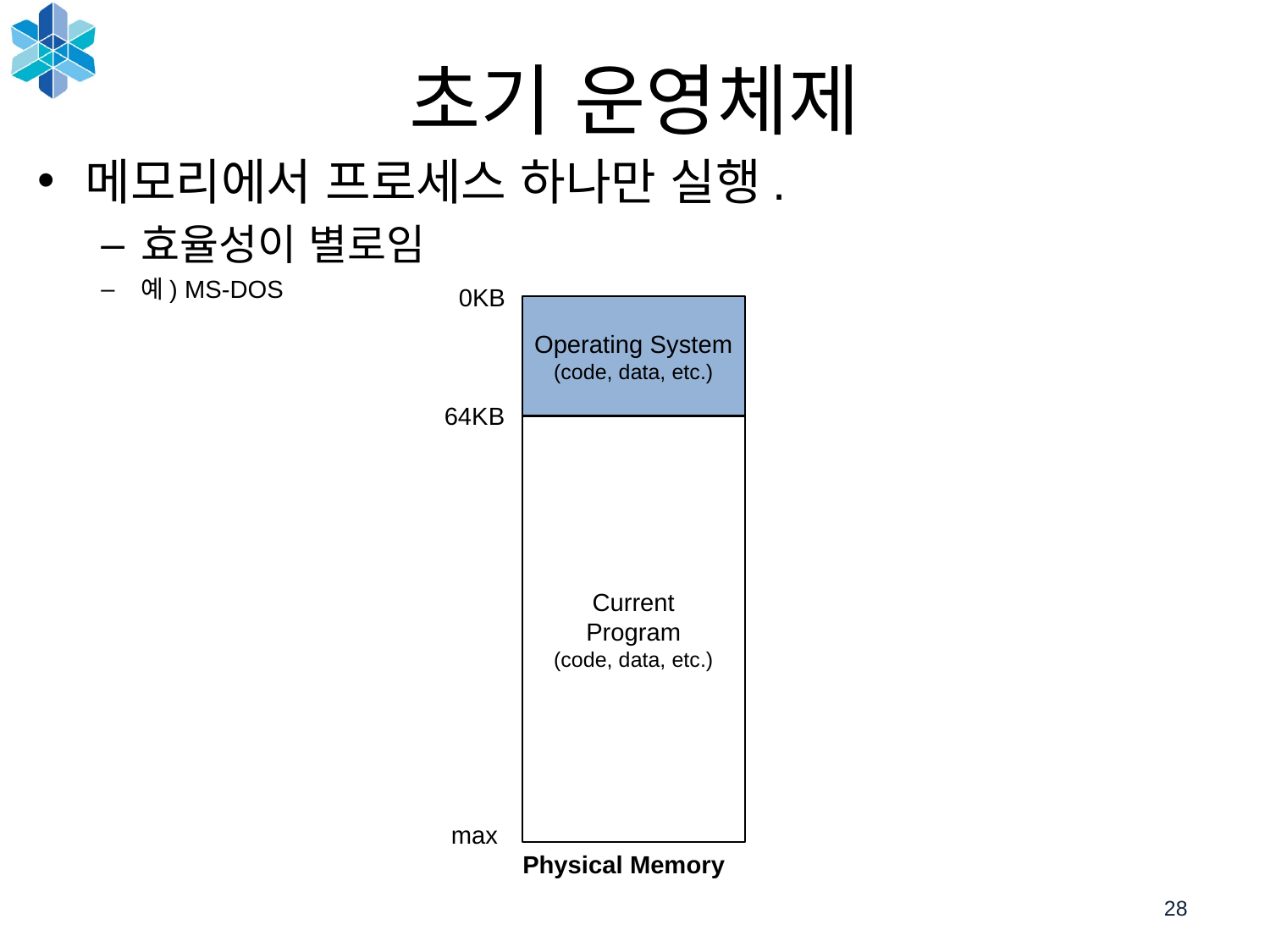

28
# 초기 운영체제
메모리에서 프로세스 하나만 실행.
효율성이 별로임
예) MS-DOS

0KB
Operating System
(code, data, etc.)
64KB
Current
Program
(code, data, etc.)
max
Physical Memory